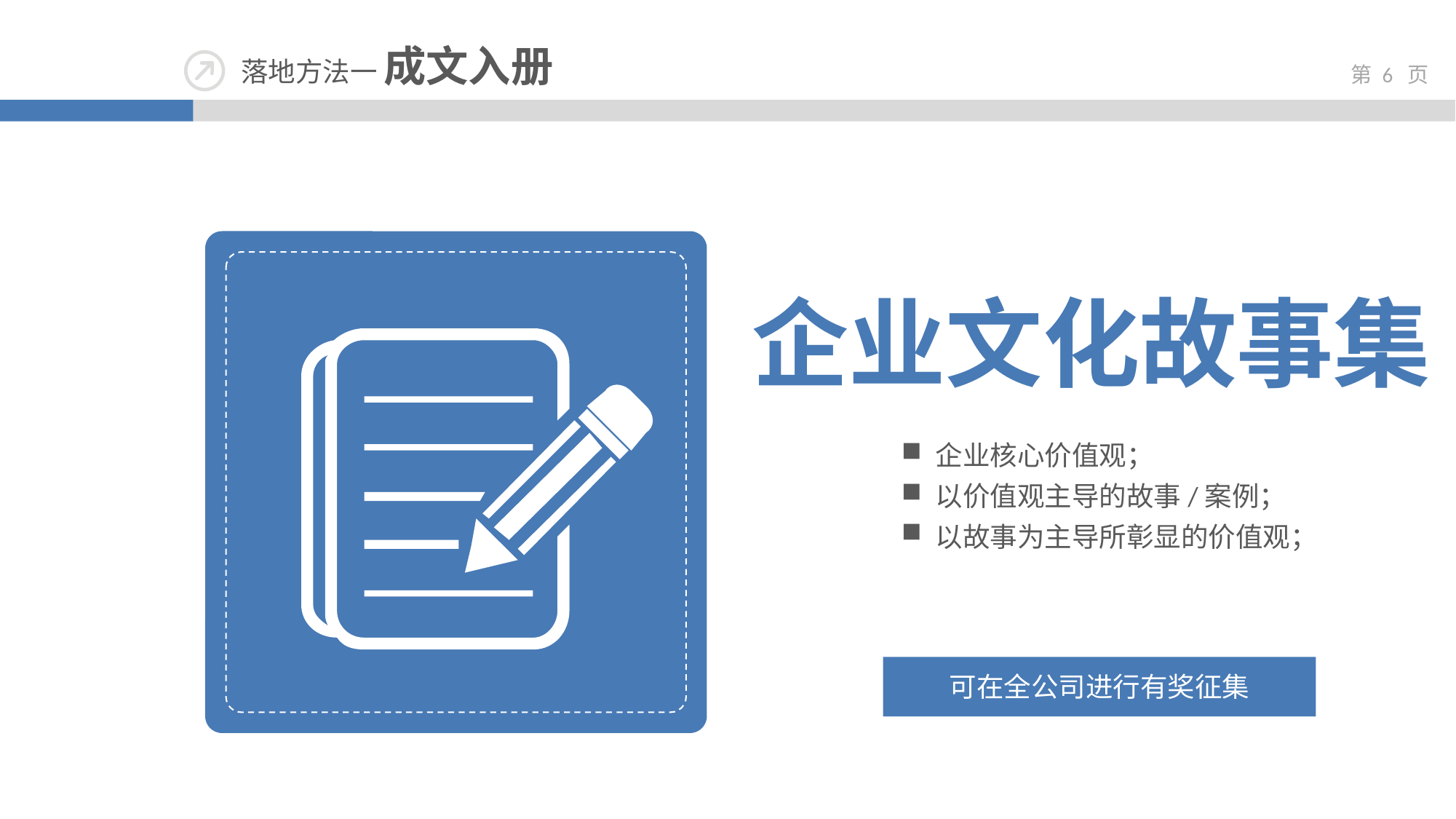

企业文化故事集

企业核心价值观；
以价值观主导的故事/案例；
以故事为主导所彰显的价值观；

可在全公司进行有奖征集